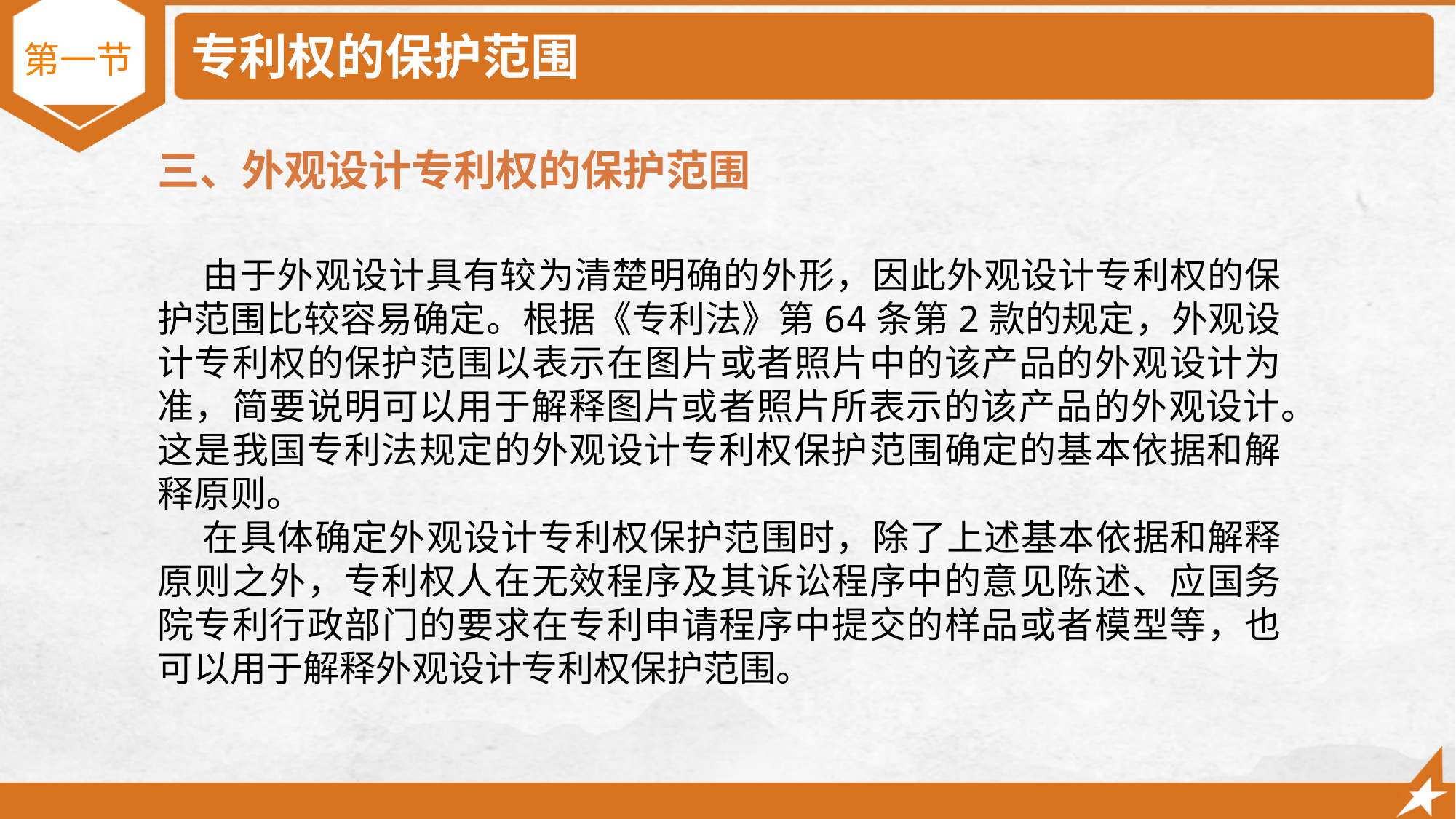

# 专利权的保护范围
第一节
三、外观设计专利权的保护范围
    由于外观设计具有较为清楚明确的外形，因此外观设计专利权的保护范围比较容易确定。根据《专利法》第64条第2款的规定，外观设计专利权的保护范围以表示在图片或者照片中的该产品的外观设计为准，简要说明可以用于解释图片或者照片所表示的该产品的外观设计。这是我国专利法规定的外观设计专利权保护范围确定的基本依据和解释原则。
    在具体确定外观设计专利权保护范围时，除了上述基本依据和解释原则之外，专利权人在无效程序及其诉讼程序中的意见陈述、应国务院专利行政部门的要求在专利申请程序中提交的样品或者模型等，也可以用于解释外观设计专利权保护范围。